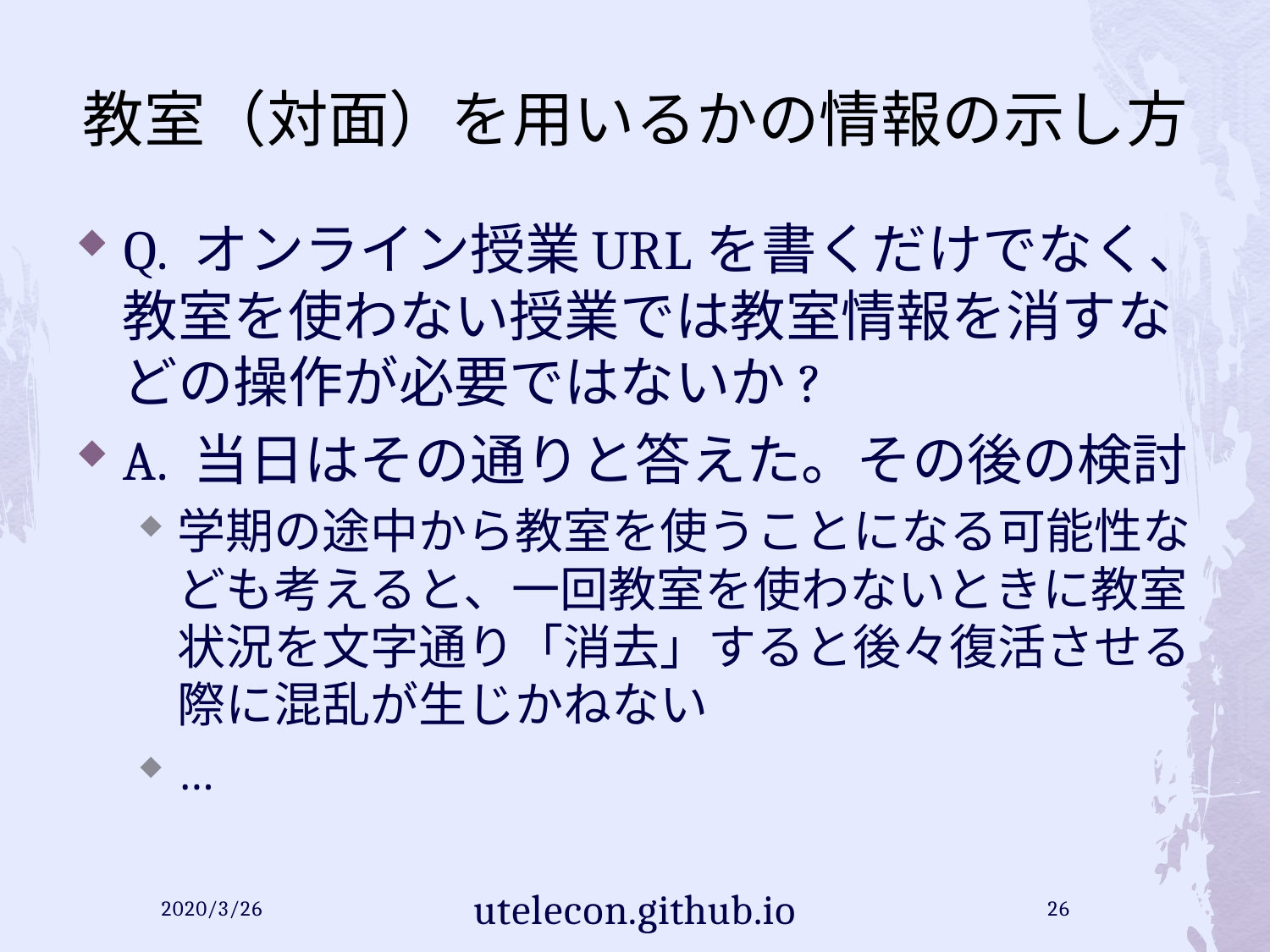

# 教室（対面）を用いるかの情報の示し方
Q. オンライン授業URLを書くだけでなく、教室を使わない授業では教室情報を消すなどの操作が必要ではないか?
A. 当日はその通りと答えた。その後の検討
学期の途中から教室を使うことになる可能性なども考えると、一回教室を使わないときに教室状況を文字通り「消去」すると後々復活させる際に混乱が生じかねない
…
2020/3/26
utelecon.github.io
26